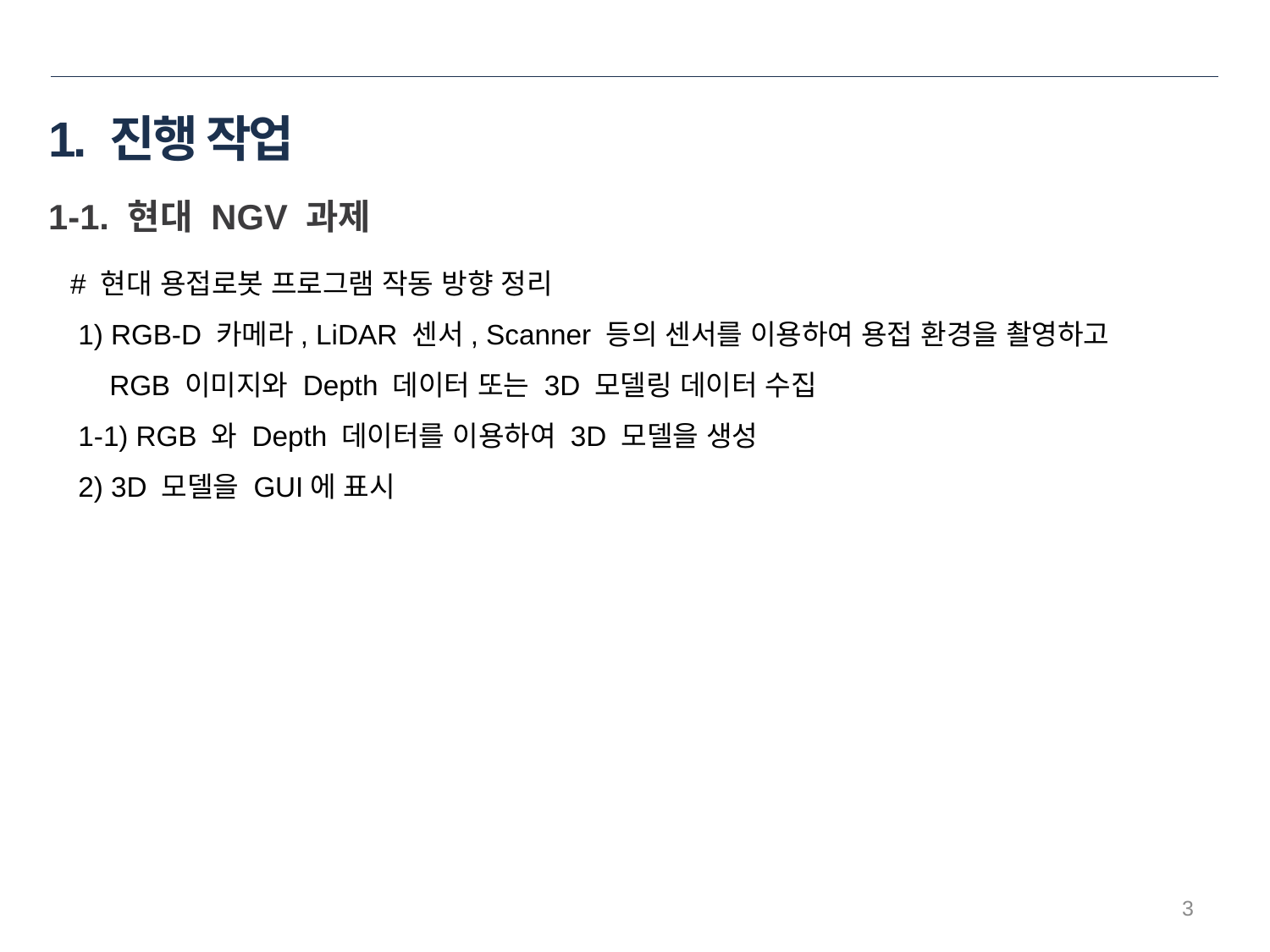

# 1. 진행 작업
1-1. 현대 NGV 과제
# 현대 용접로봇 프로그램 작동 방향 정리
 1) RGB-D 카메라, LiDAR 센서, Scanner 등의 센서를 이용하여 용접 환경을 촬영하고
     RGB 이미지와 Depth 데이터 또는 3D 모델링 데이터 수집
 1-1) RGB 와 Depth 데이터를 이용하여 3D 모델을 생성
 2) 3D 모델을 GUI에 표시
3